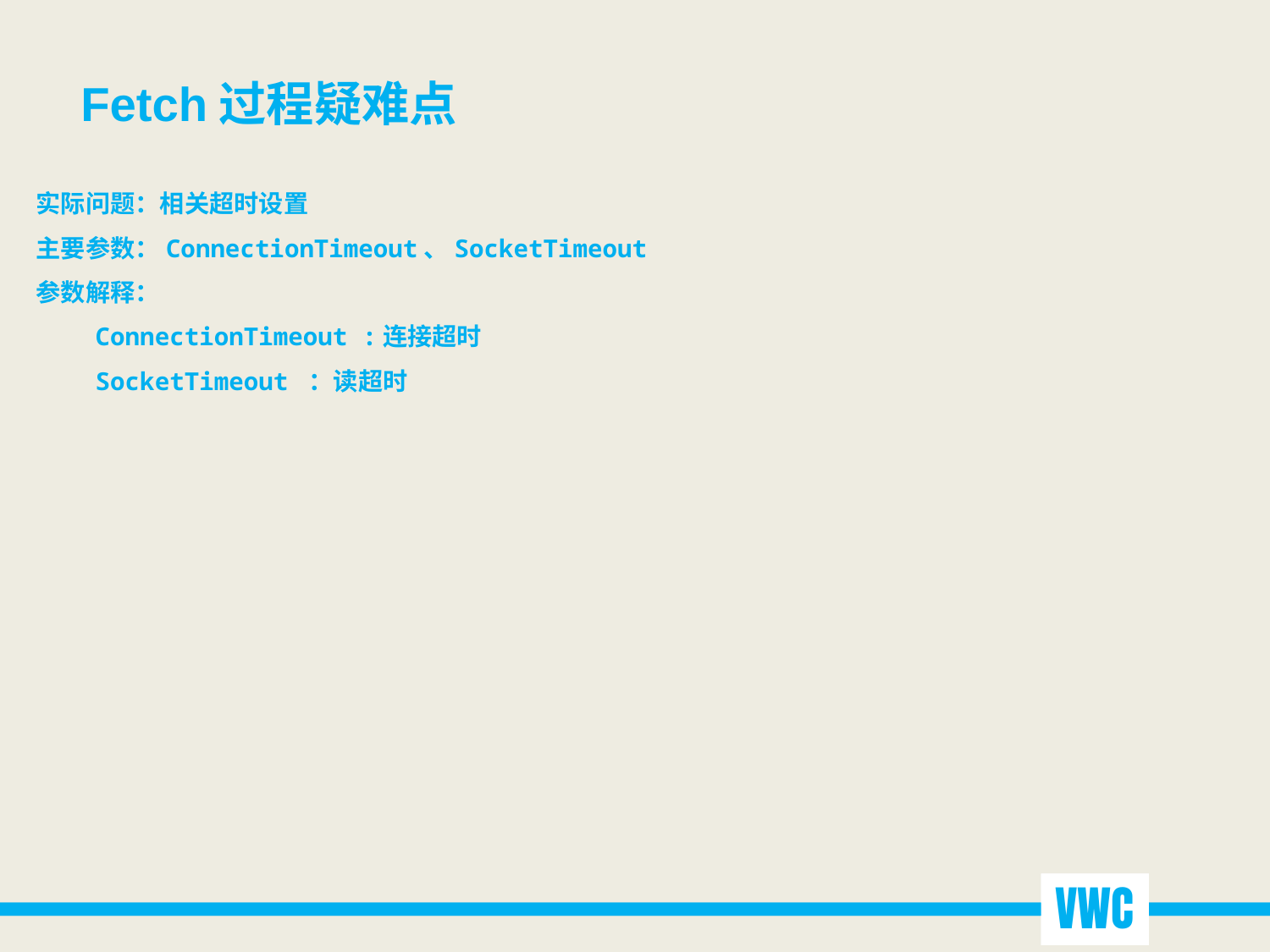

Fetch过程疑难点

实际问题：相关超时设置
主要参数：ConnectionTimeout、SocketTimeout
参数解释：
    ConnectionTimeout :连接超时
    SocketTimeout ：读超时